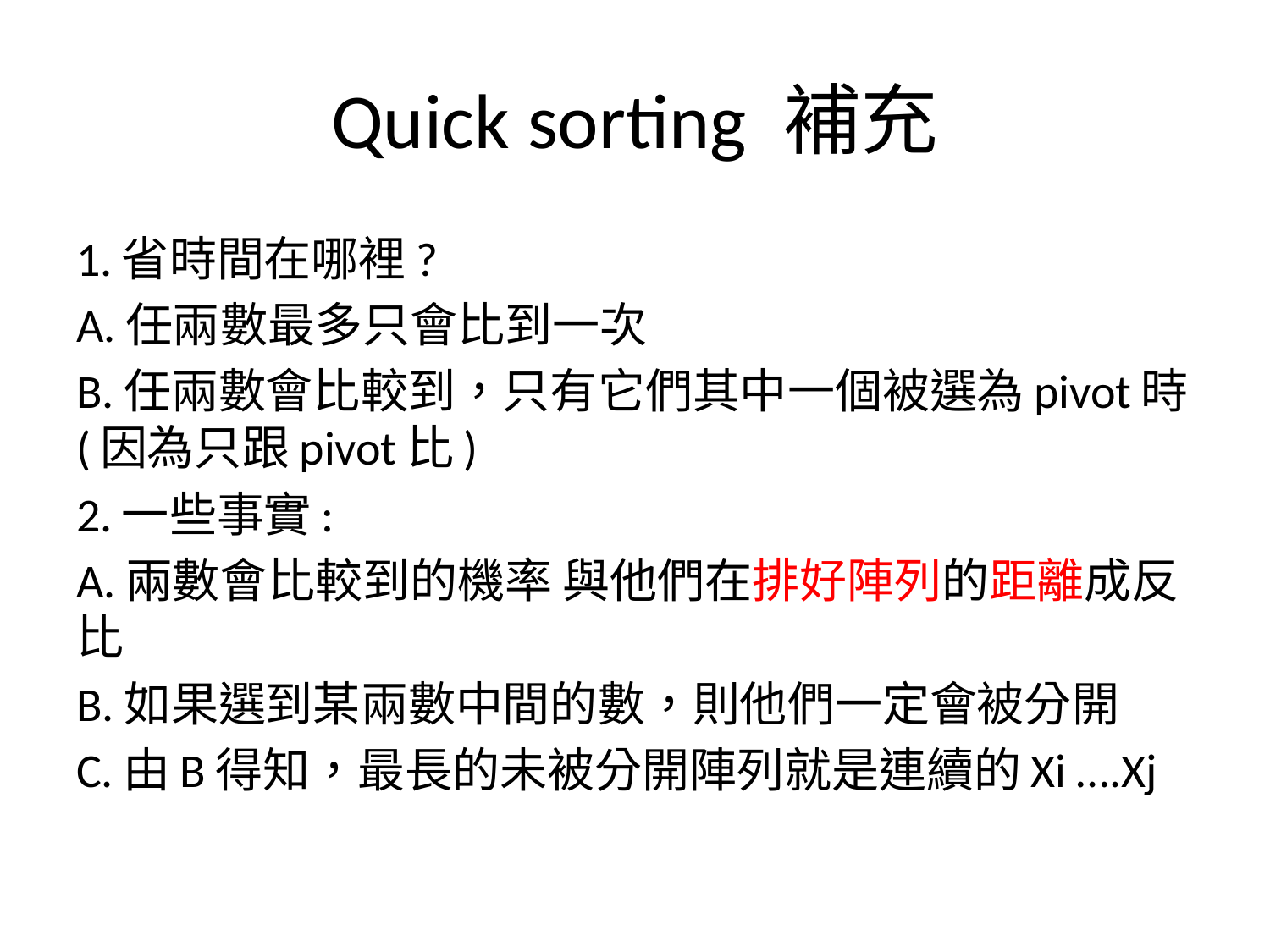

# Quick sorting 補充
1.省時間在哪裡?
A.任兩數最多只會比到一次
B.任兩數會比較到，只有它們其中一個被選為pivot時 (因為只跟pivot比)
2.一些事實:
A.兩數會比較到的機率 與他們在排好陣列的距離成反比
B.如果選到某兩數中間的數，則他們一定會被分開
C.由B得知，最長的未被分開陣列就是連續的Xi ….Xj